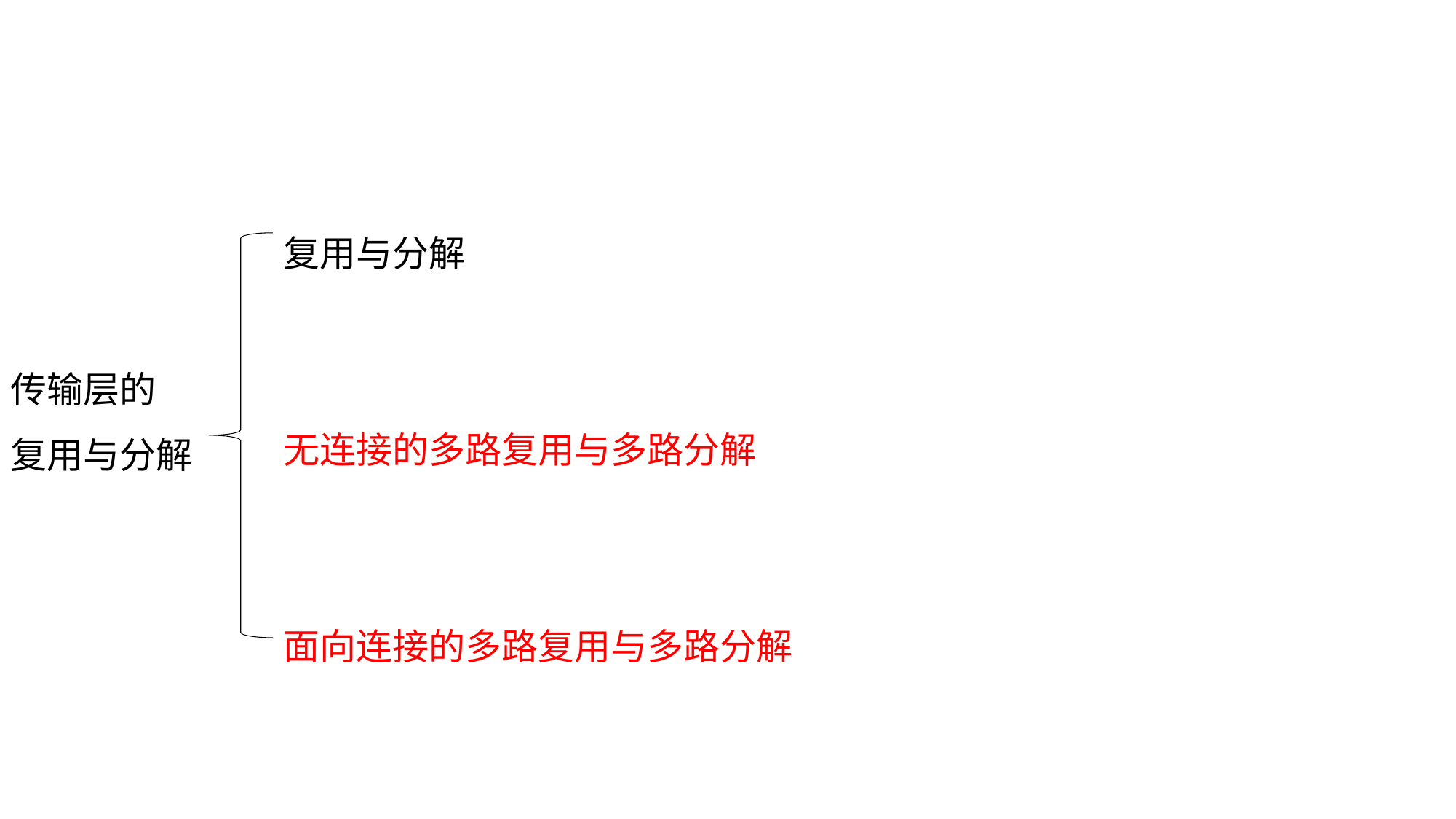

复用与分解

无连接的多路复用与多路分解

面向连接的多路复用与多路分解

传输层的
复用与分解